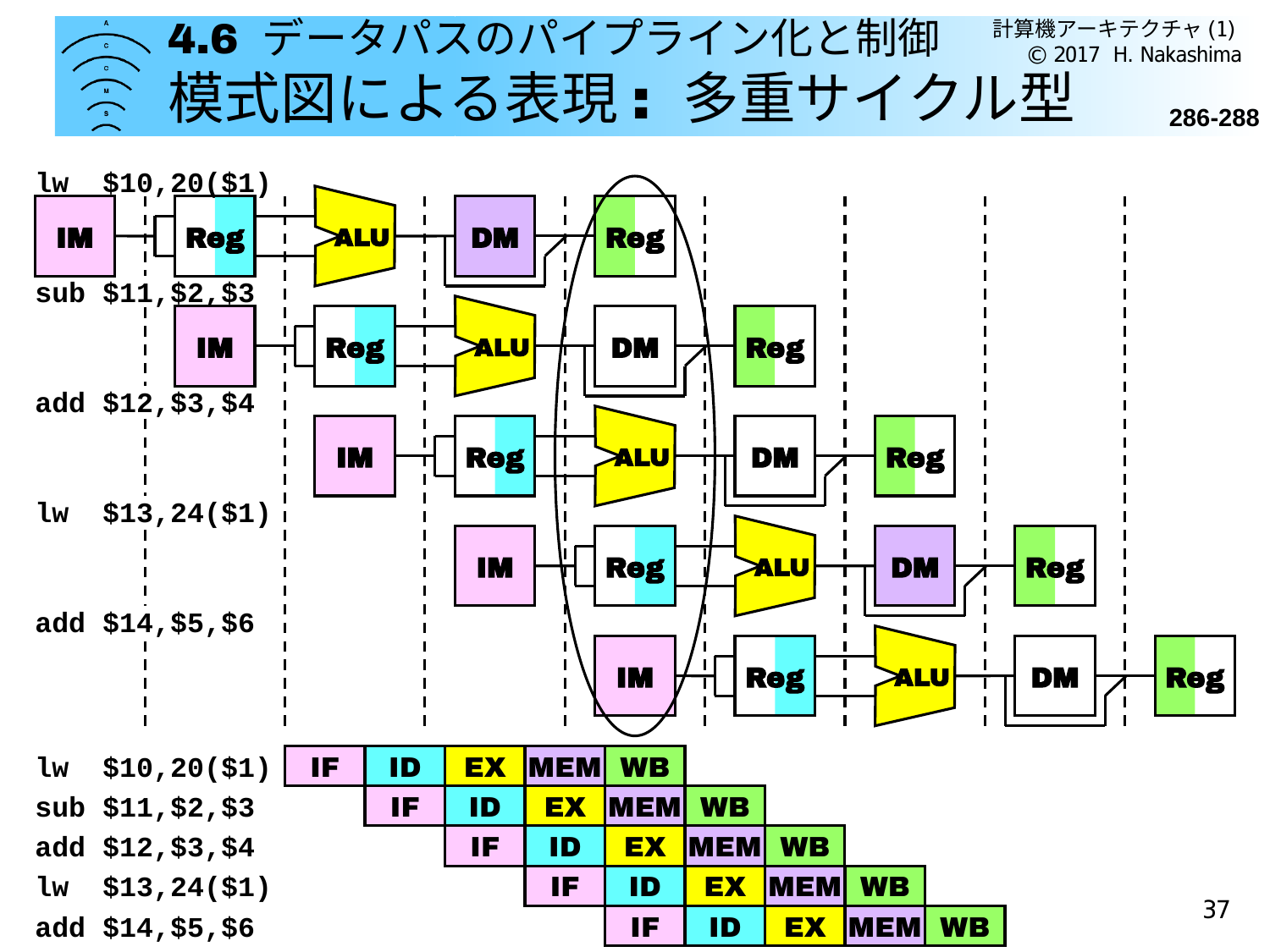

計算機アーキテクチャ(1)
© 2017  H. Nakashima
# 4.6 データパスのパイプライン化と制御 模式図による表現: 多重サイクル型
286-288
lw  $10,20($1)

ALU
IM
Reg

DM

Reg
sub $11,$2,$3

ALU
IM
Reg

DM

Reg
add $12,$3,$4

ALU
IM
Reg

DM

Reg
lw  $13,24($1)

ALU
IM
Reg

DM

Reg
add $14,$5,$6

ALU
IM
Reg

DM

Reg
lw  $10,20($1)
IF
ID
EX
MEM
WB
IF
ID
EX
MEM
WB
IF
ID
EX
MEM
WB
IF
ID
EX
MEM
WB
IF
ID
EX
MEM
WB
sub $11,$2,$3
add $12,$3,$4
lw  $13,24($1)
add $14,$5,$6
37